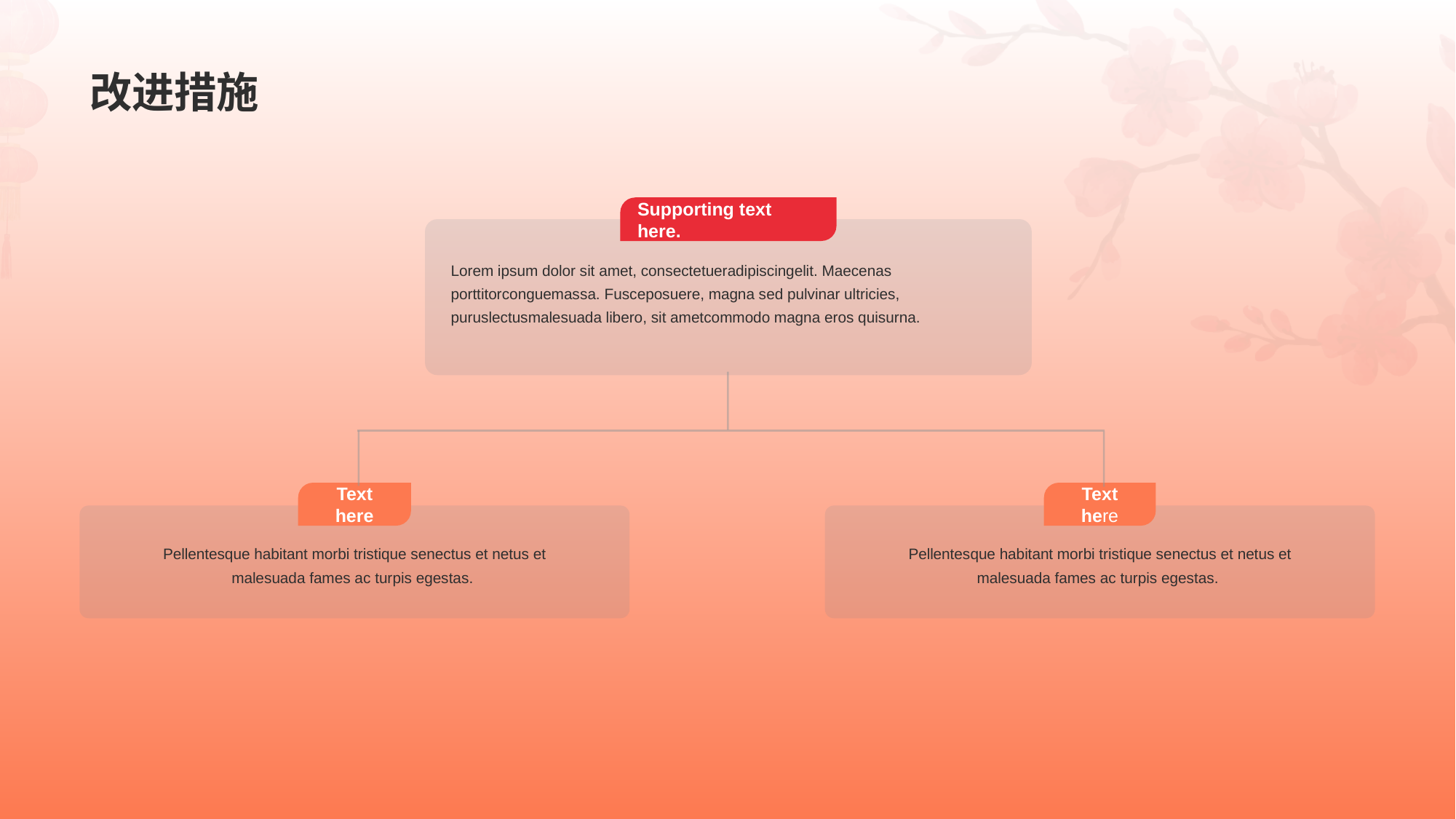

# 改进措施
Supporting text here.

Lorem ipsum dolor sit amet, consectetueradipiscingelit. Maecenas porttitorconguemassa. Fusceposuere, magna sed pulvinar ultricies, puruslectusmalesuada libero, sit ametcommodo magna eros quisurna.
Text here

Pellentesque habitant morbi tristique senectus et netus et malesuada fames ac turpis egestas.
Text here

Pellentesque habitant morbi tristique senectus et netus et malesuada fames ac turpis egestas.